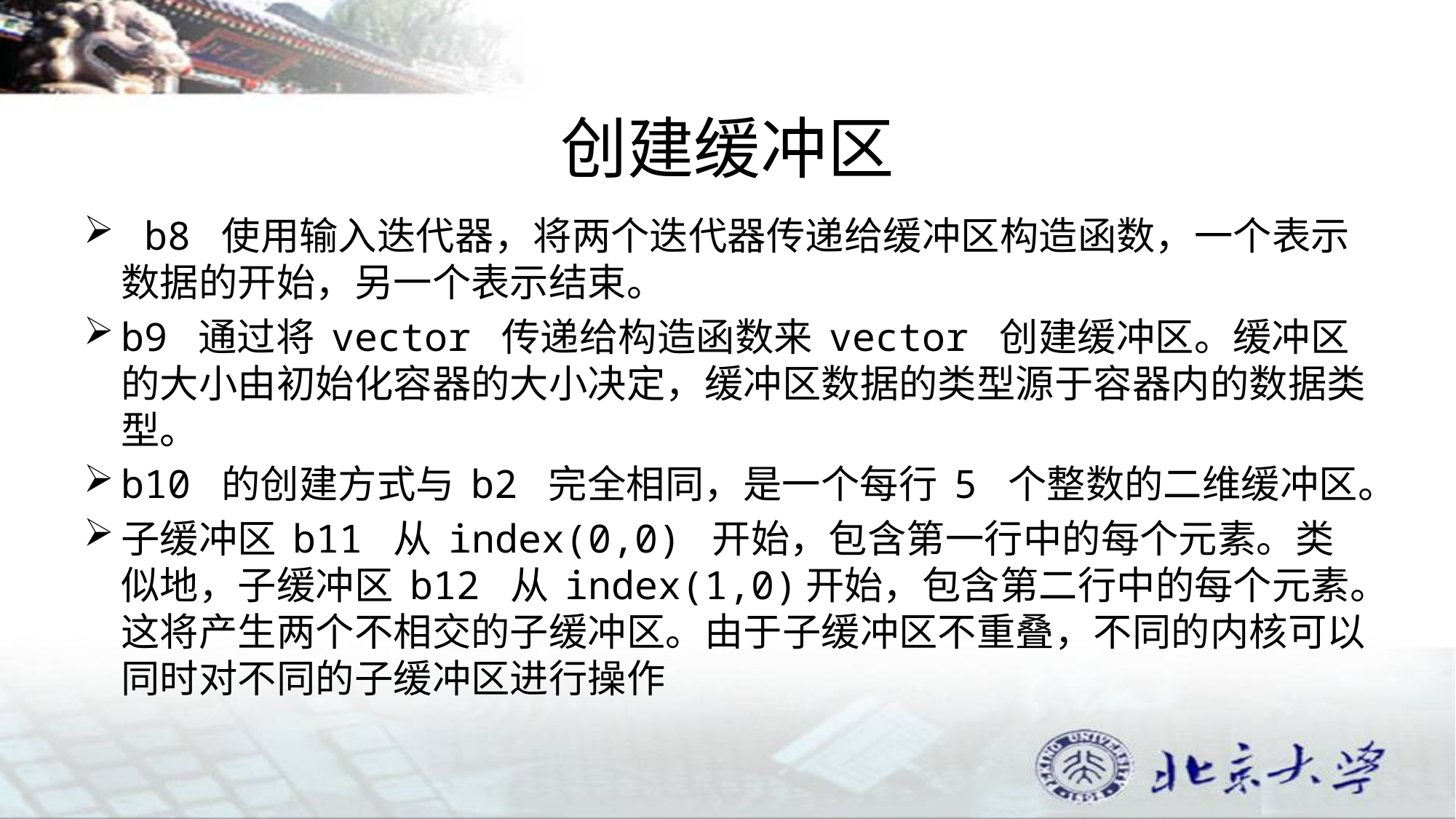

# 创建缓冲区
 b8 使用输入迭代器，将两个迭代器传递给缓冲区构造函数，一个表示数据的开始，另一个表示结束。
b9 通过将 vector 传递给构造函数来 vector 创建缓冲区。缓冲区的大小由初始化容器的大小决定，缓冲区数据的类型源于容器内的数据类型。
b10 的创建方式与 b2 完全相同，是一个每行 5 个整数的二维缓冲区。
子缓冲区 b11 从 index(0,0) 开始，包含第一行中的每个元素。类似地，子缓冲区 b12 从 index(1,0)开始，包含第二行中的每个元素。这将产生两个不相交的子缓冲区。由于子缓冲区不重叠，不同的内核可以同时对不同的子缓冲区进行操作